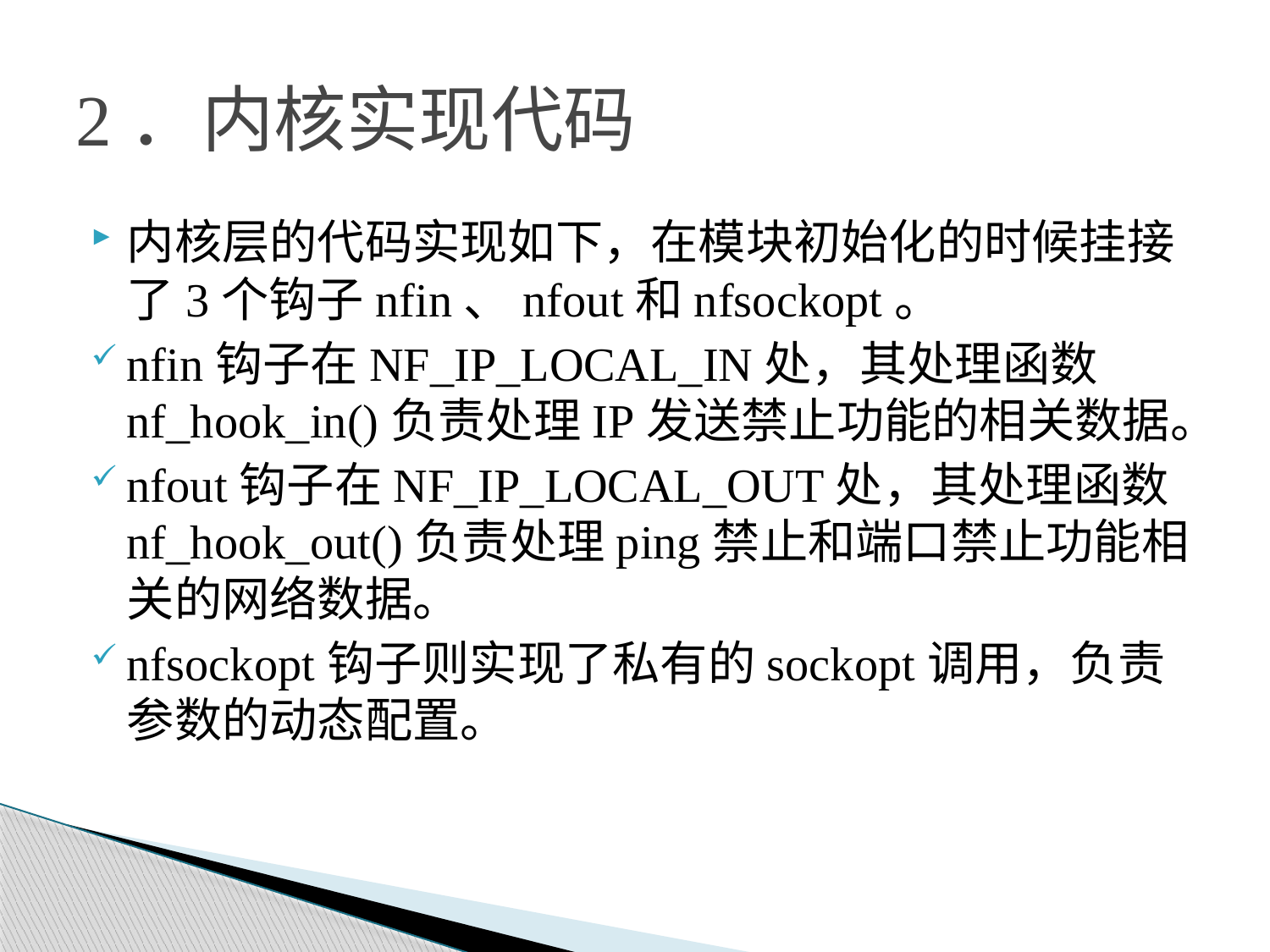

# 2．内核实现代码
内核层的代码实现如下，在模块初始化的时候挂接了3个钩子nfin、nfout和nfsockopt。
nfin钩子在NF_IP_LOCAL_IN处，其处理函数nf_hook_in()负责处理IP发送禁止功能的相关数据。
nfout钩子在NF_IP_LOCAL_OUT处，其处理函数nf_hook_out()负责处理ping禁止和端口禁止功能相关的网络数据。
nfsockopt钩子则实现了私有的sockopt调用，负责参数的动态配置。